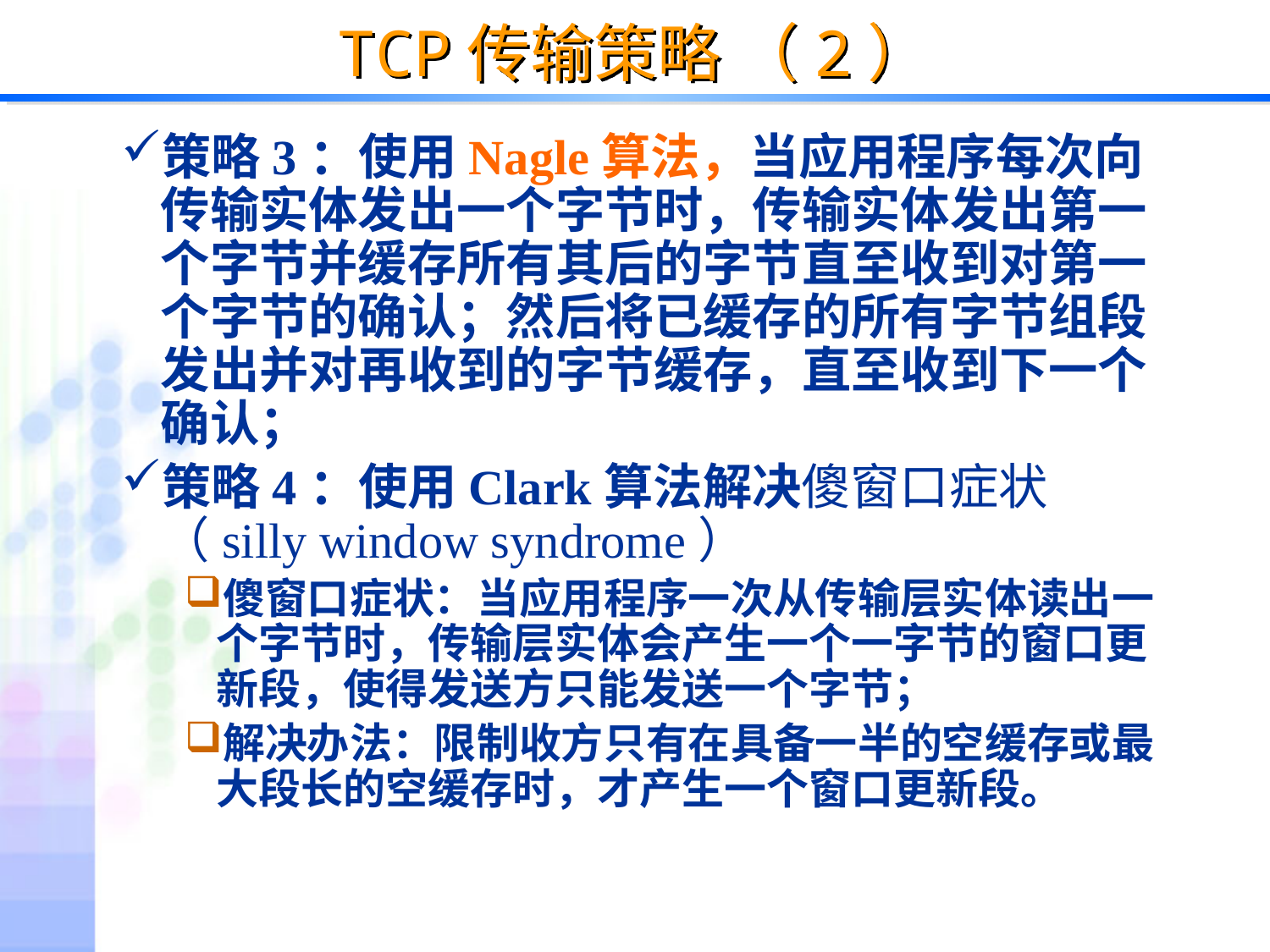

# TCP传输策略 （2）
策略3：使用Nagle算法，当应用程序每次向传输实体发出一个字节时，传输实体发出第一个字节并缓存所有其后的字节直至收到对第一个字节的确认；然后将已缓存的所有字节组段发出并对再收到的字节缓存，直至收到下一个确认；
策略4：使用Clark算法解决傻窗口症状（silly window syndrome）
傻窗口症状：当应用程序一次从传输层实体读出一个字节时，传输层实体会产生一个一字节的窗口更新段，使得发送方只能发送一个字节；
解决办法：限制收方只有在具备一半的空缓存或最大段长的空缓存时，才产生一个窗口更新段。